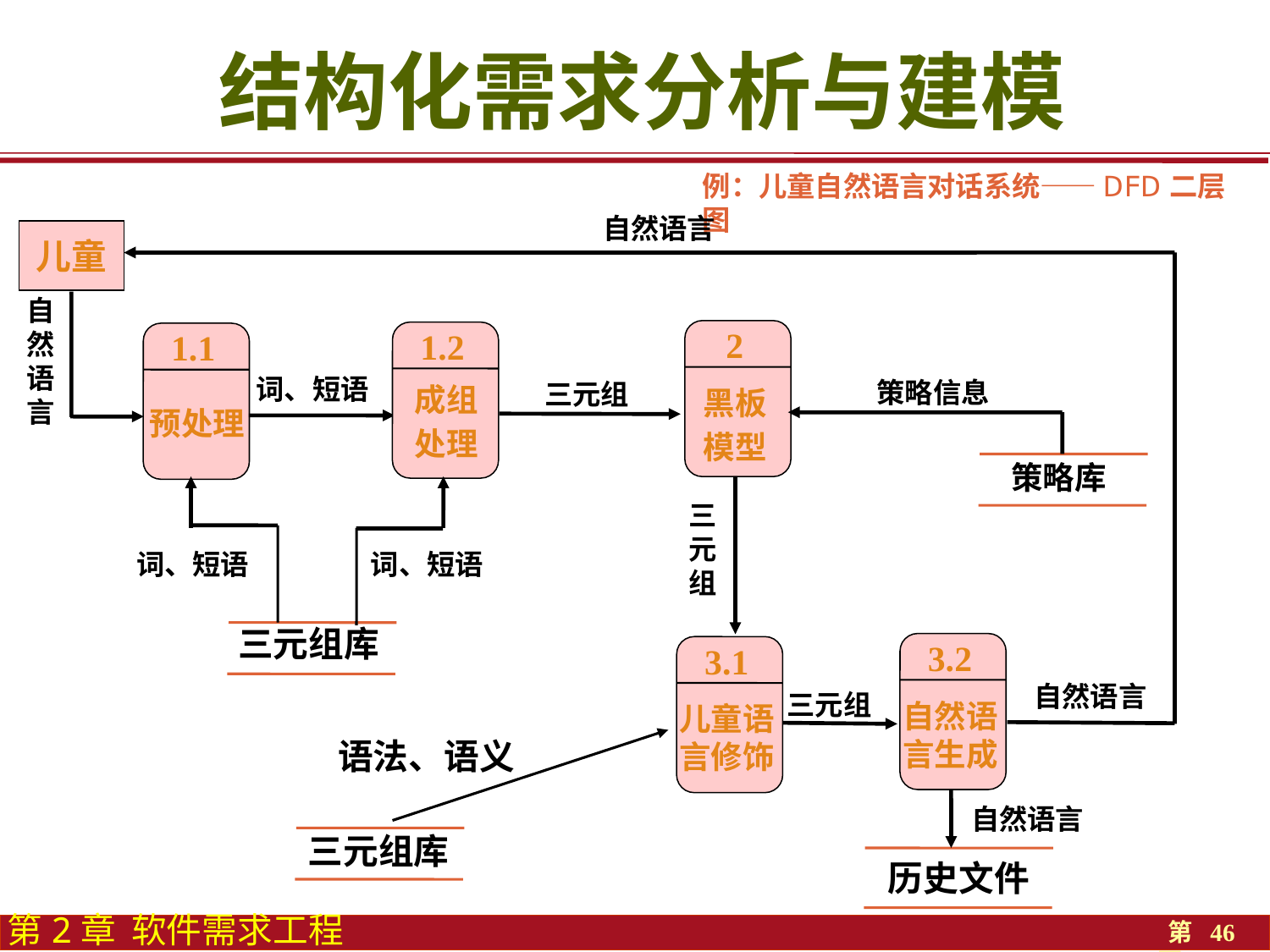

结构化需求分析与建模
例：儿童自然语言对话系统——DFD二层图
自然语言
儿童

自然语言

2
1.2
1.1

词、短语

策略信息

三元组
成组
处理
黑板
模型
预处理

策略库

三元组

词、短语
词、短语
三元组库

3.2
3.1

自然语言

三元组

自然语言生成
儿童语言修饰

语法、语义

自然语言
三元组库

历史文件